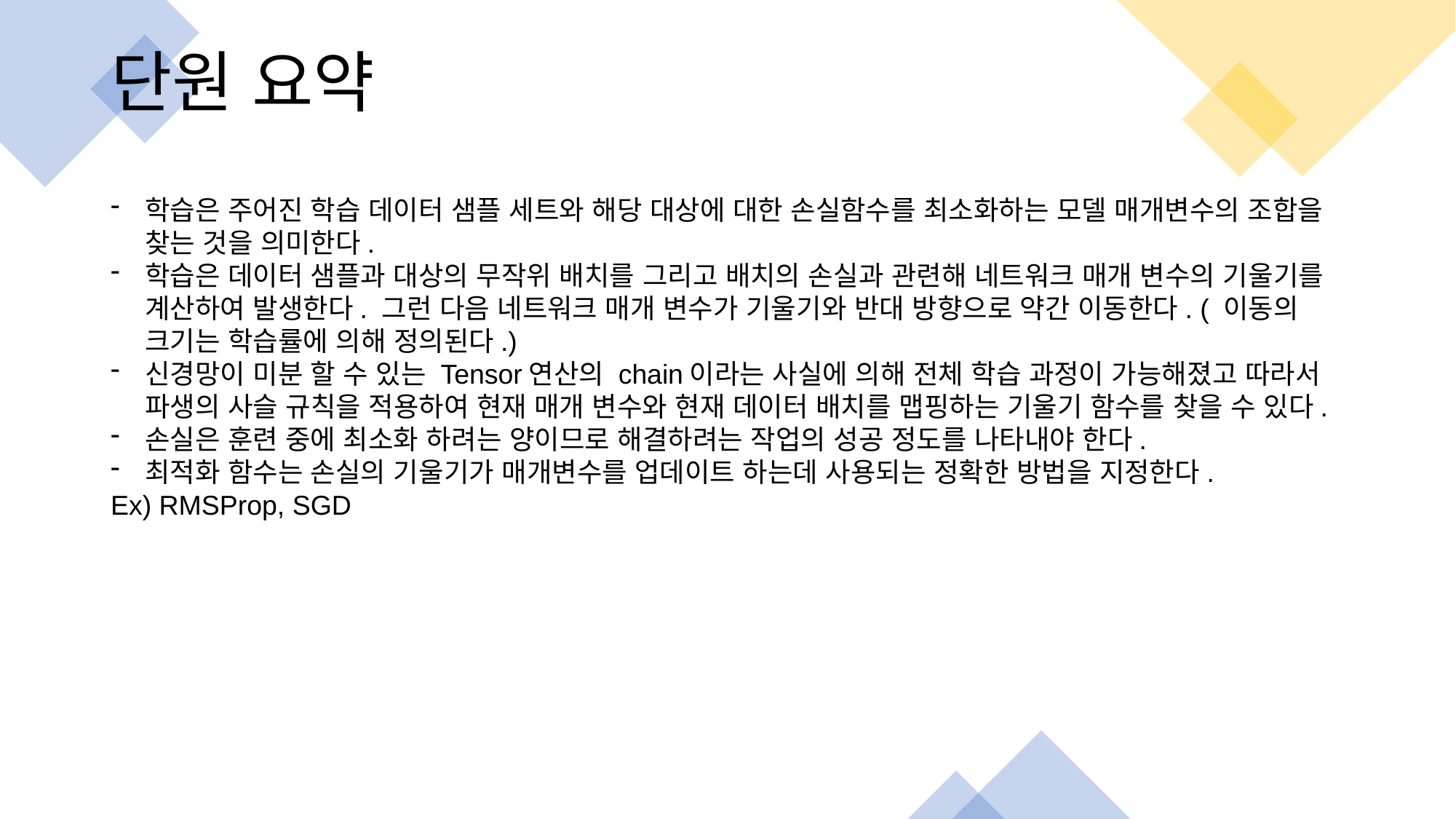

단원 요약

학습은 주어진 학습 데이터 샘플 세트와 해당 대상에 대한 손실함수를 최소화하는 모델 매개변수의 조합을 찾는 것을 의미한다.
학습은 데이터 샘플과 대상의 무작위 배치를 그리고 배치의 손실과 관련해 네트워크 매개 변수의 기울기를 계산하여 발생한다. 그런 다음 네트워크 매개 변수가 기울기와 반대 방향으로 약간 이동한다. ( 이동의 크기는 학습률에 의해 정의된다.)
신경망이 미분 할 수 있는 Tensor연산의 chain이라는 사실에 의해 전체 학습 과정이 가능해졌고 따라서 파생의 사슬 규칙을 적용하여 현재 매개 변수와 현재 데이터 배치를 맵핑하는 기울기 함수를 찾을 수 있다.
손실은 훈련 중에 최소화 하려는 양이므로 해결하려는 작업의 성공 정도를 나타내야 한다.
최적화 함수는 손실의 기울기가 매개변수를 업데이트 하는데 사용되는 정확한 방법을 지정한다.
Ex) RMSProp, SGD